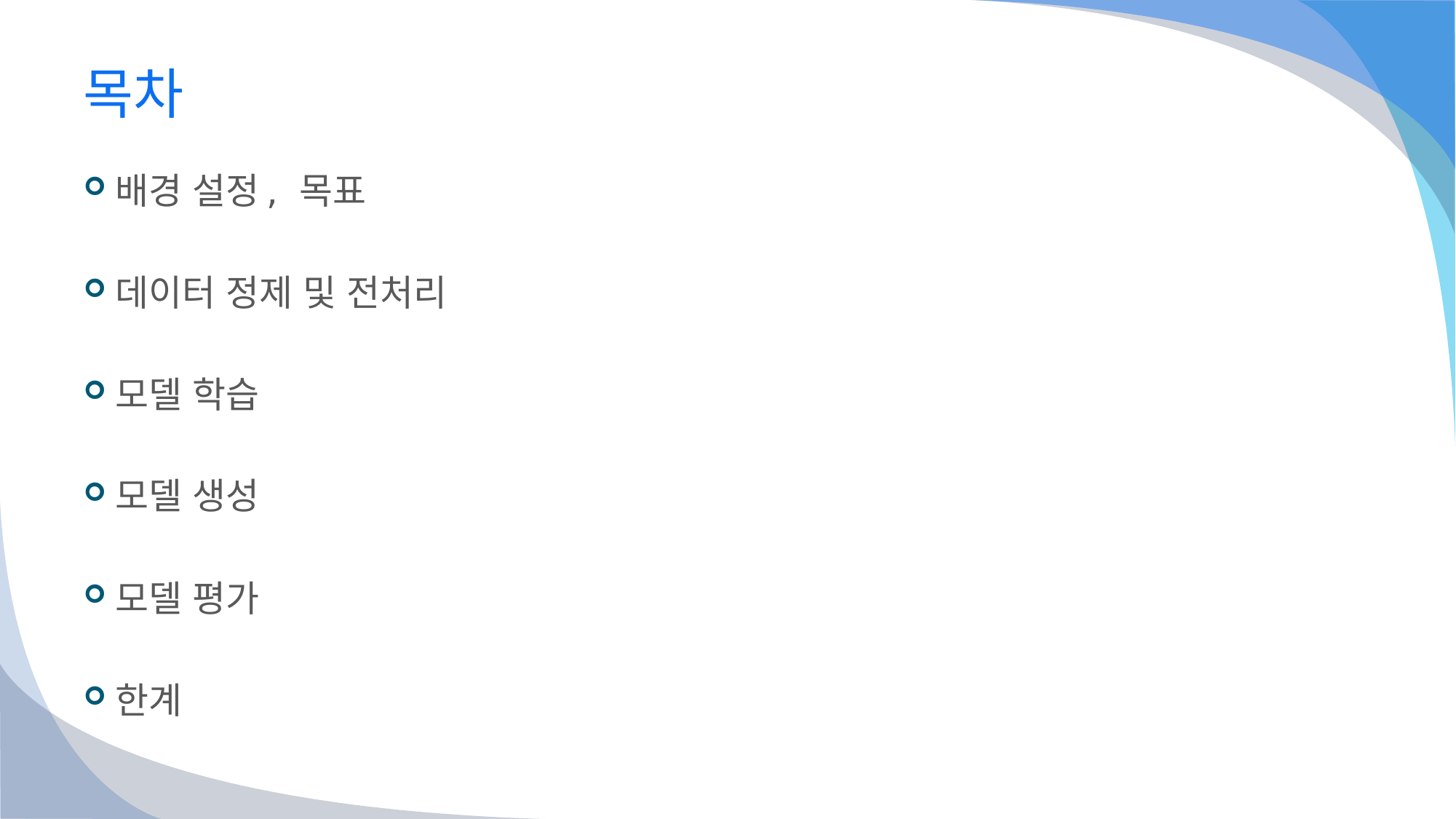

# 목차
배경 설정, 목표

데이터 정제 및 전처리

모델 학습

모델 생성

모델 평가

한계